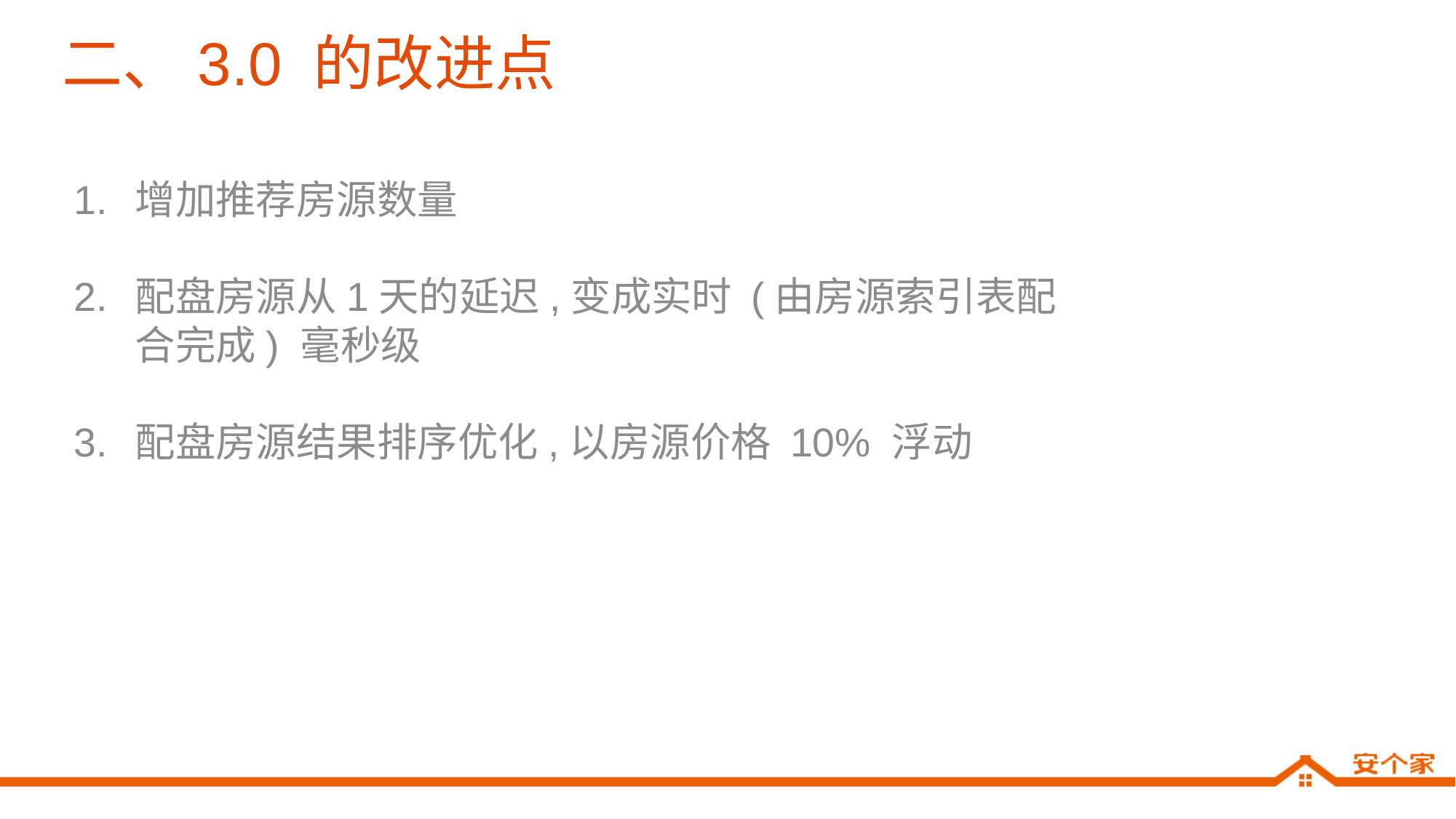

# 二、3.0 的改进点
增加推荐房源数量

配盘房源从1天的延迟,变成实时 (由房源索引表配合完成) 毫秒级

配盘房源结果排序优化,以房源价格 10% 浮动